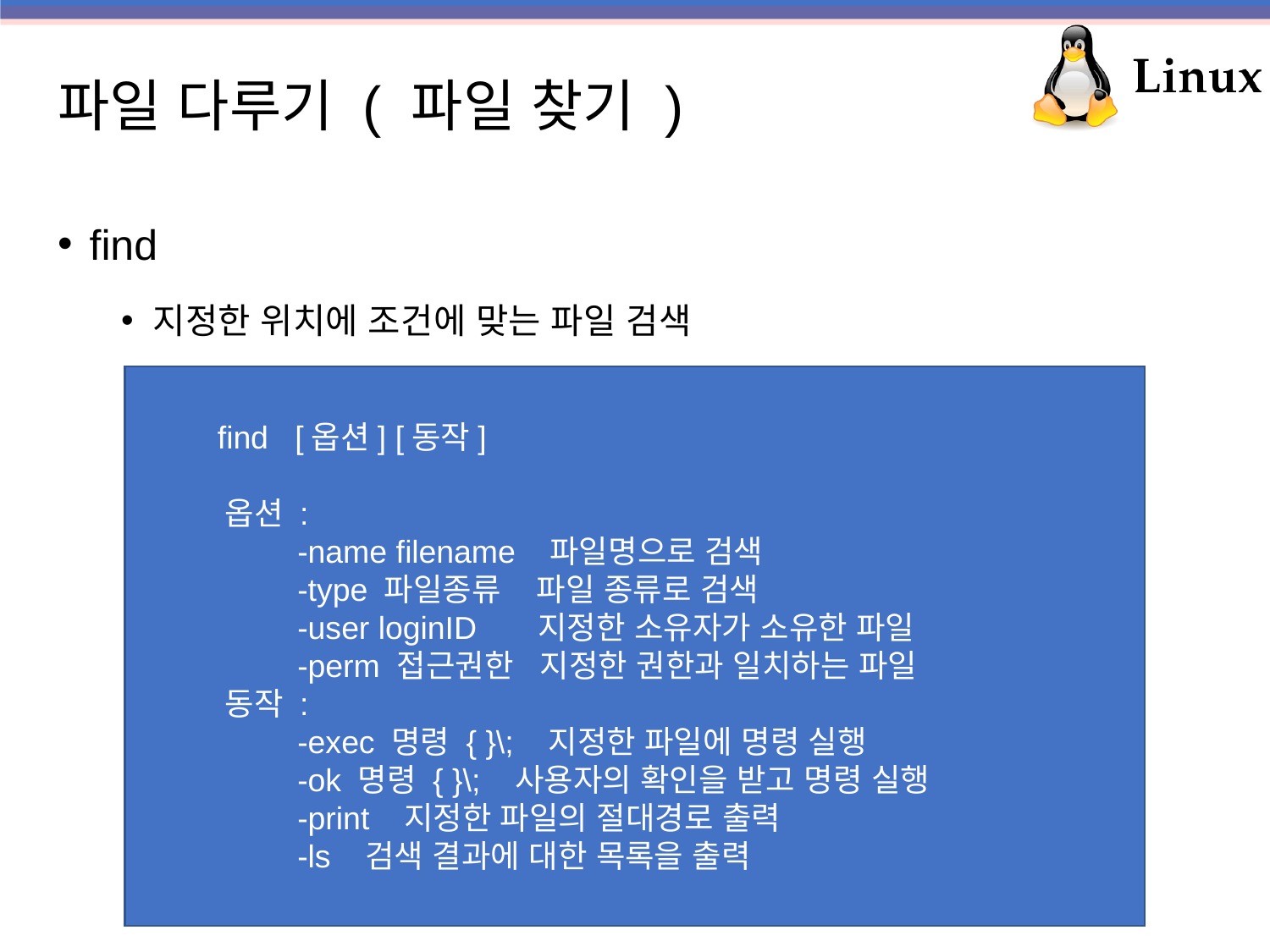

# 파일 다루기 ( 파일 찾기 )
find
지정한 위치에 조건에 맞는 파일 검색
         find   [옵션] [동작]

         옵션 :
                  -name filename   파일명으로 검색
                  -type 파일종류    파일 종류로 검색
                  -user loginID      지정한 소유자가 소유한 파일
                  -perm 접근권한   지정한 권한과 일치하는 파일
         동작 :
                  -exec 명령 { }\;   지정한 파일에 명령 실행
                  -ok 명령 { }\;   사용자의 확인을 받고 명령 실행
                  -print   지정한 파일의 절대경로 출력
                  -ls   검색 결과에 대한 목록을 출력